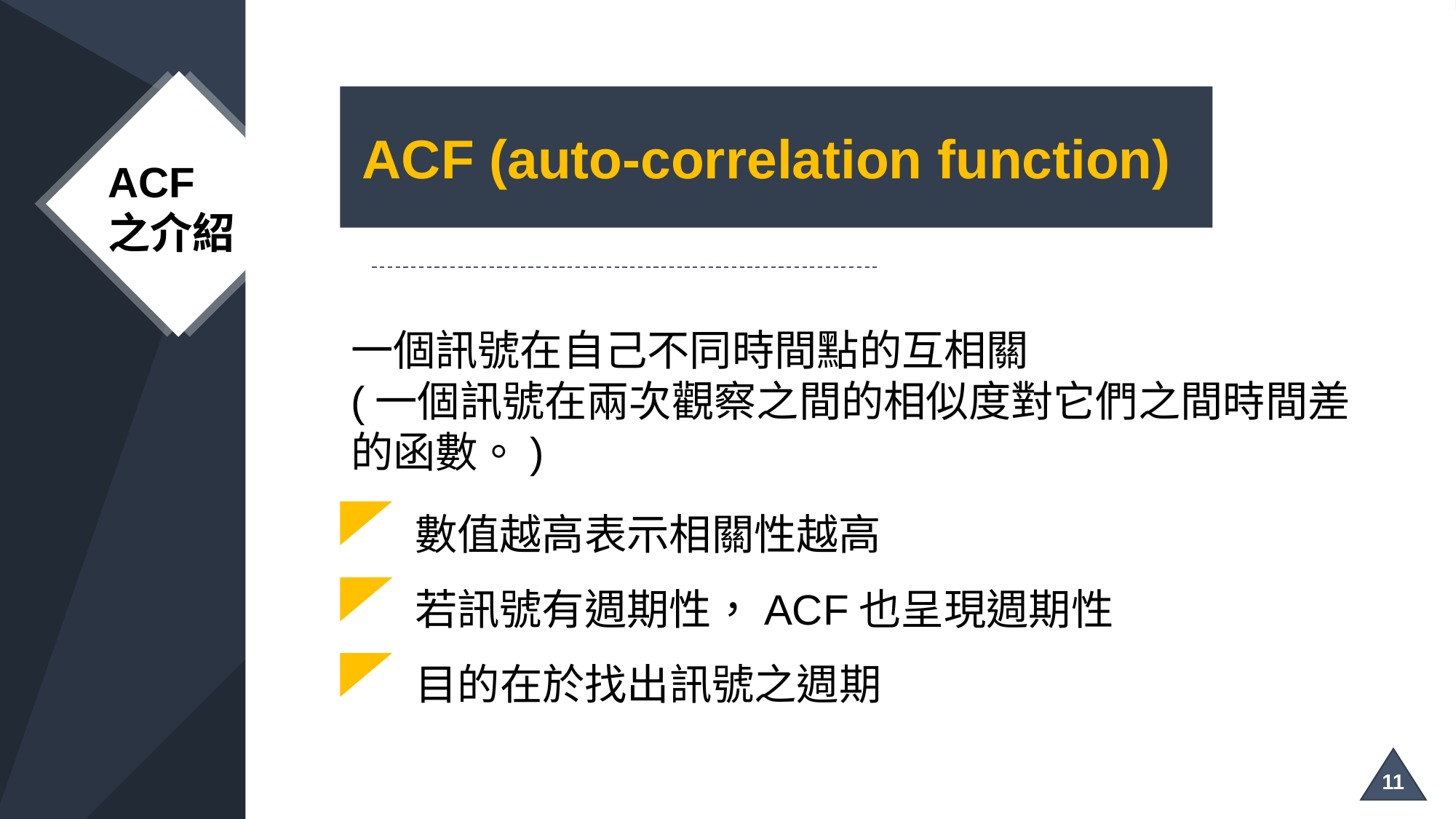

ACF
之介紹
ACF (auto-correlation function)
一個訊號在自己不同時間點的互相關
(一個訊號在兩次觀察之間的相似度對它們之間時間差的函數。)

數值越高表示相關性越高
若訊號有週期性，ACF也呈現週期性

目的在於找出訊號之週期

11